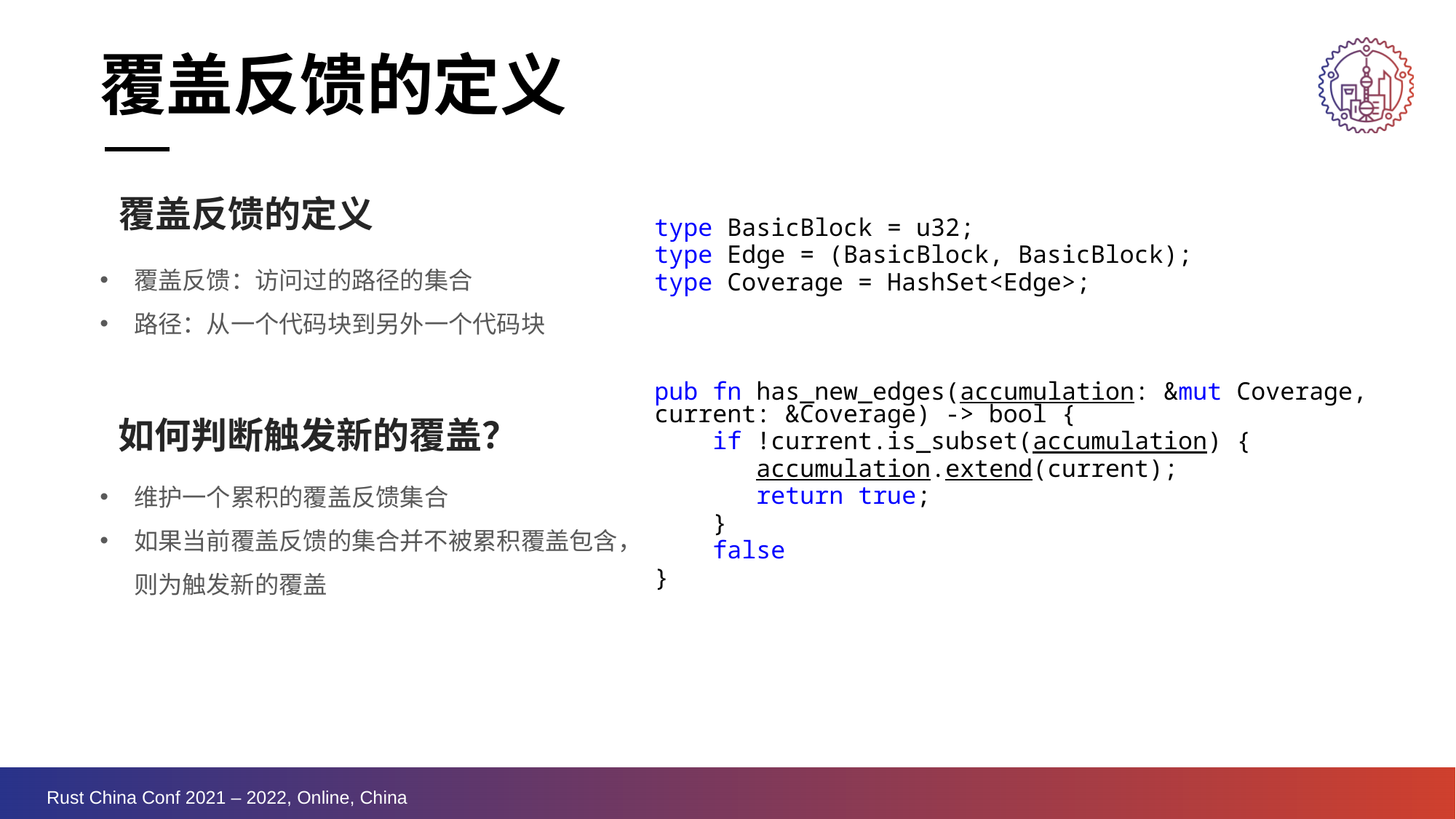

覆盖反馈的定义
覆盖反馈的定义
type BasicBlock = u32;
type Edge = (BasicBlock, BasicBlock);
type Coverage = HashSet<Edge>;

pub fn has_new_edges(accumulation: &mut Coverage, current: &Coverage) -> bool {
    if !current.is_subset(accumulation) {
       accumulation.extend(current);
       return true;
    }
    false
}
覆盖反馈：访问过的路径的集合
路径：从一个代码块到另外一个代码块
如何判断触发新的覆盖？
维护一个累积的覆盖反馈集合
如果当前覆盖反馈的集合并不被累积覆盖包含，则为触发新的覆盖